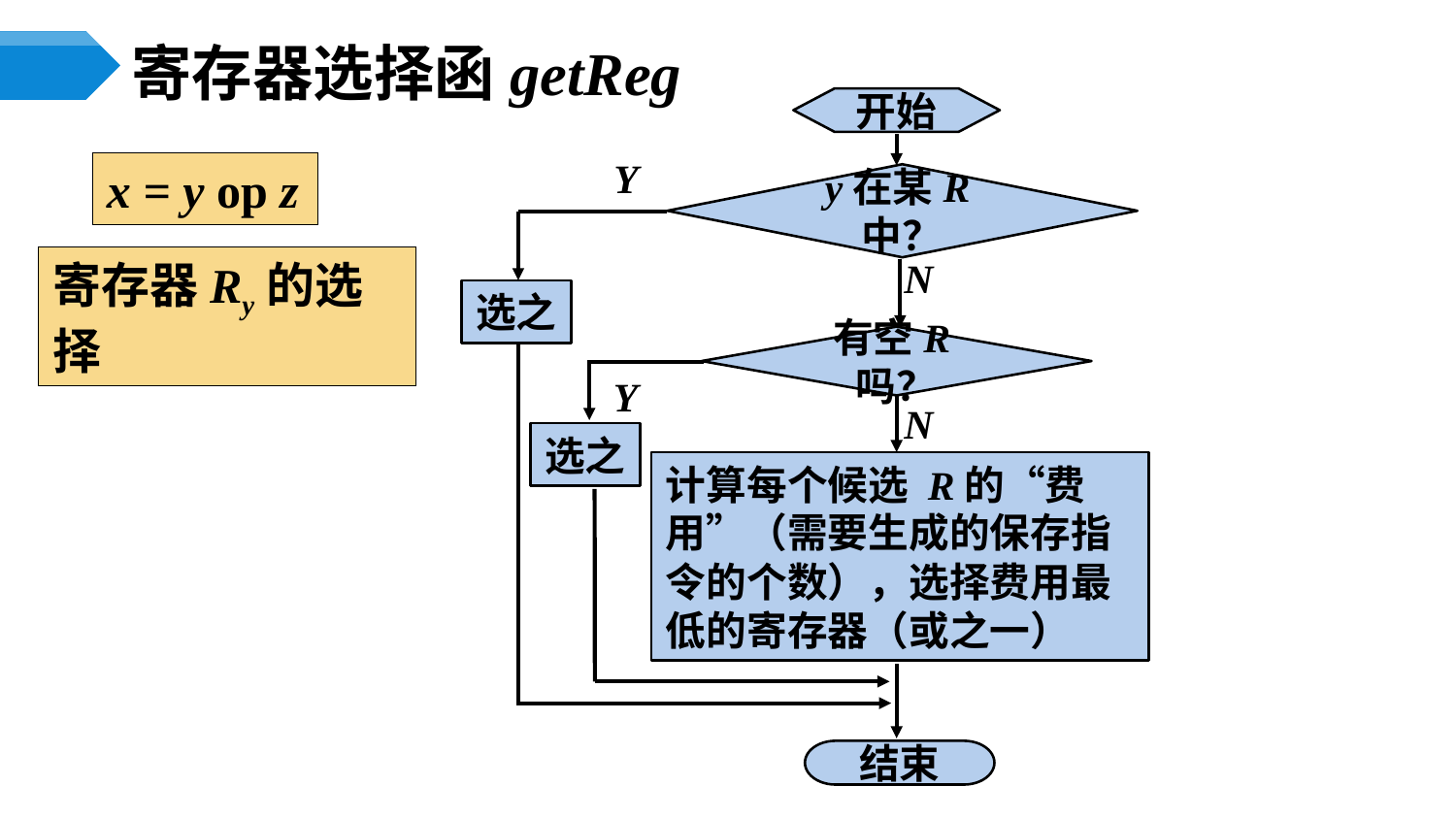

# 寄存器选择函getReg
开始
Y
y在某R中？
N
选之
有空R吗？
Y
N
选之
计算每个候选 R的“费用”（需要生成的保存指令的个数），选择费用最低的寄存器（或之一）
结束
x = y op z
寄存器Ry的选择